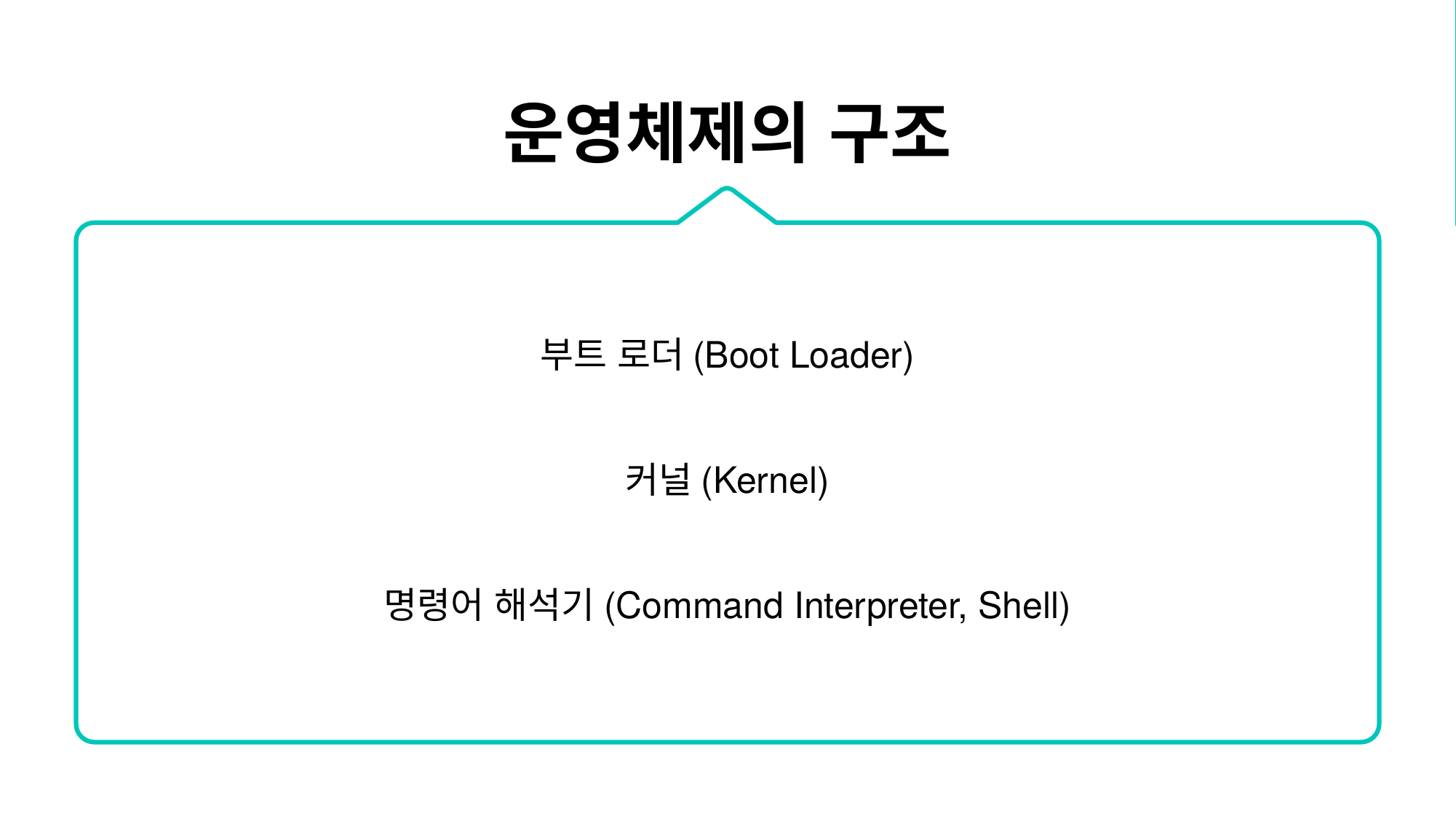

운영체제의 구조

부트 로더(Boot Loader)
커널(Kernel)
명령어 해석기(Command Interpreter, Shell)